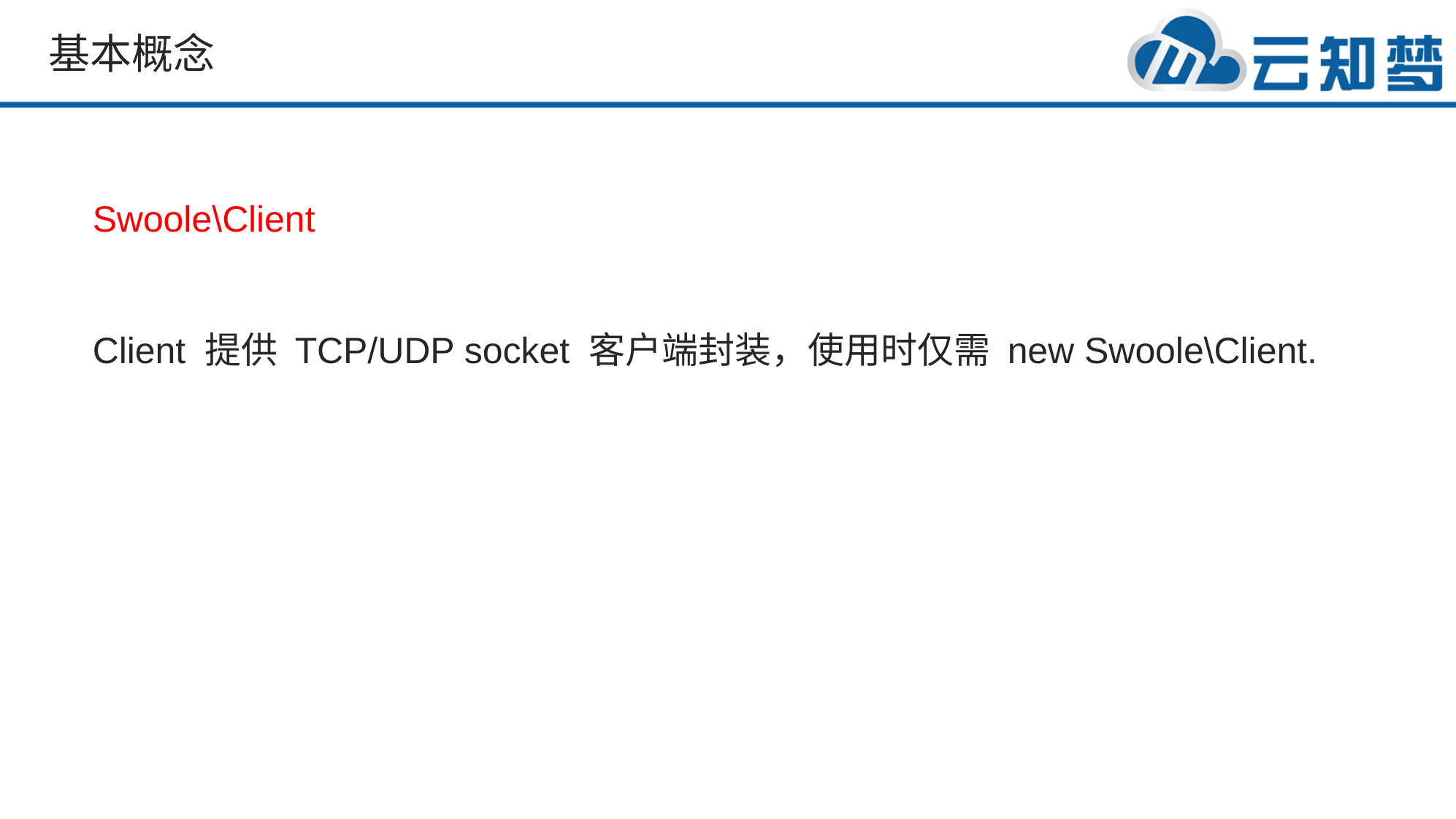

基本概念
Swoole\Client

Client 提供 TCP/UDP socket 客户端封装，使用时仅需 new Swoole\Client.